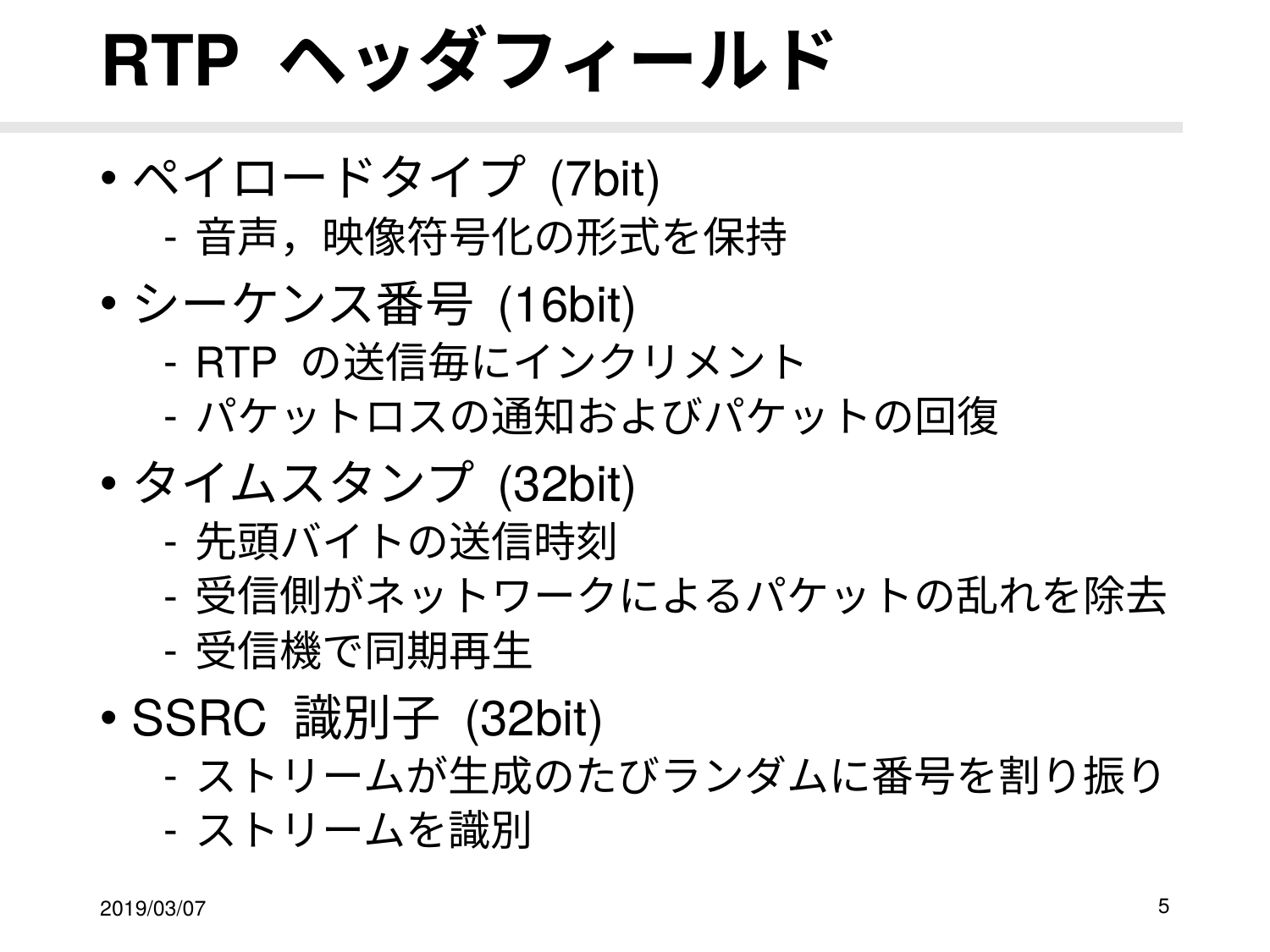

# RTP ヘッダフィールド
ペイロードタイプ (7bit)
音声，映像符号化の形式を保持
シーケンス番号 (16bit)
RTP の送信毎にインクリメント
パケットロスの通知およびパケットの回復
タイムスタンプ (32bit)
先頭バイトの送信時刻
受信側がネットワークによるパケットの乱れを除去
受信機で同期再生
SSRC 識別子 (32bit)
ストリームが生成のたびランダムに番号を割り振り
ストリームを識別
2019/03/07
5